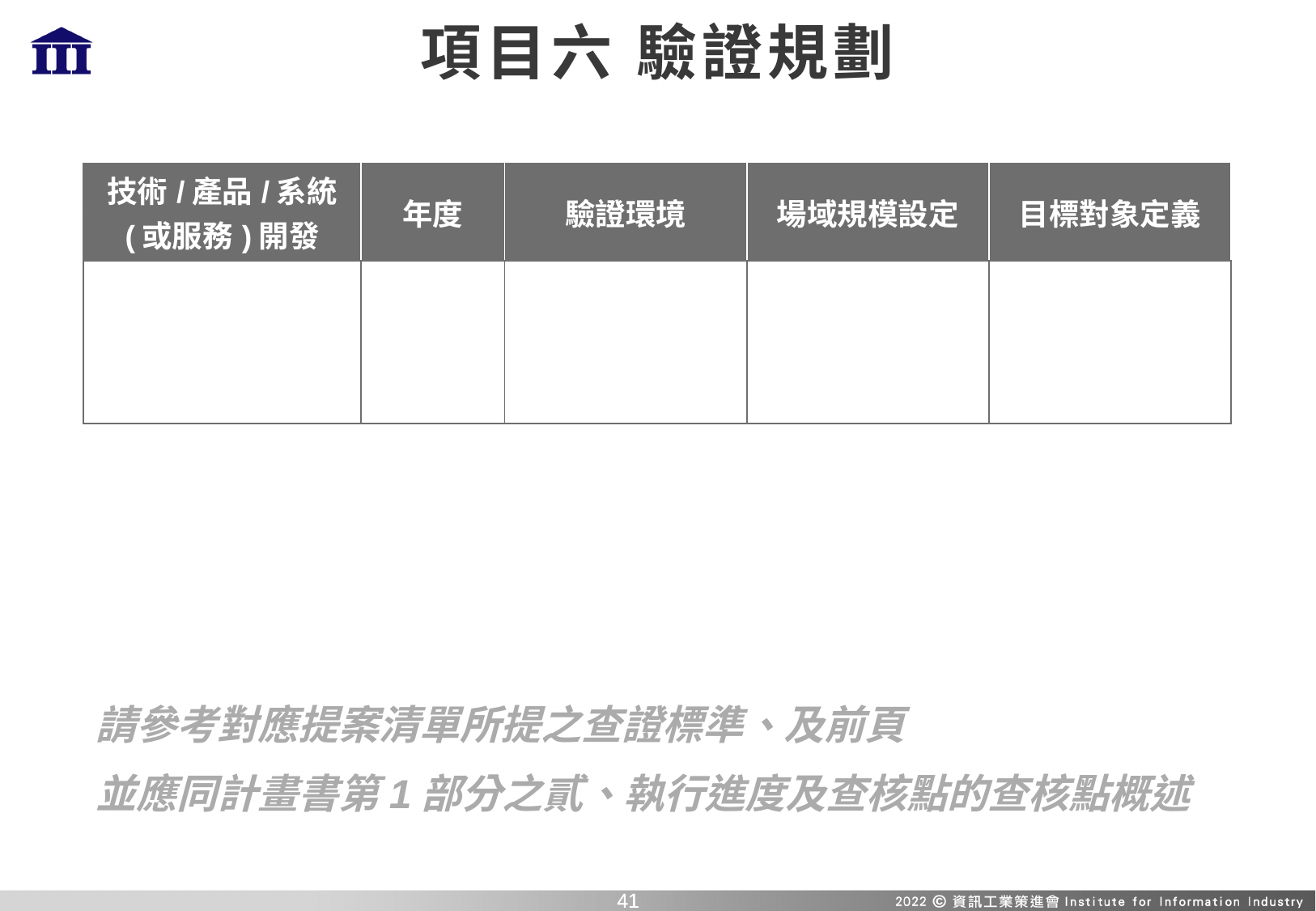

# 項目六 驗證規劃
| 技術/產品/系統 (或服務)開發 | 年度 | 驗證環境 | 場域規模設定 | 目標對象定義 |
| --- | --- | --- | --- | --- |
|  |  |  |  |  |
請參考對應提案清單所提之查證標準、及前頁
並應同計畫書第1部分之貳、執行進度及查核點的查核點概述